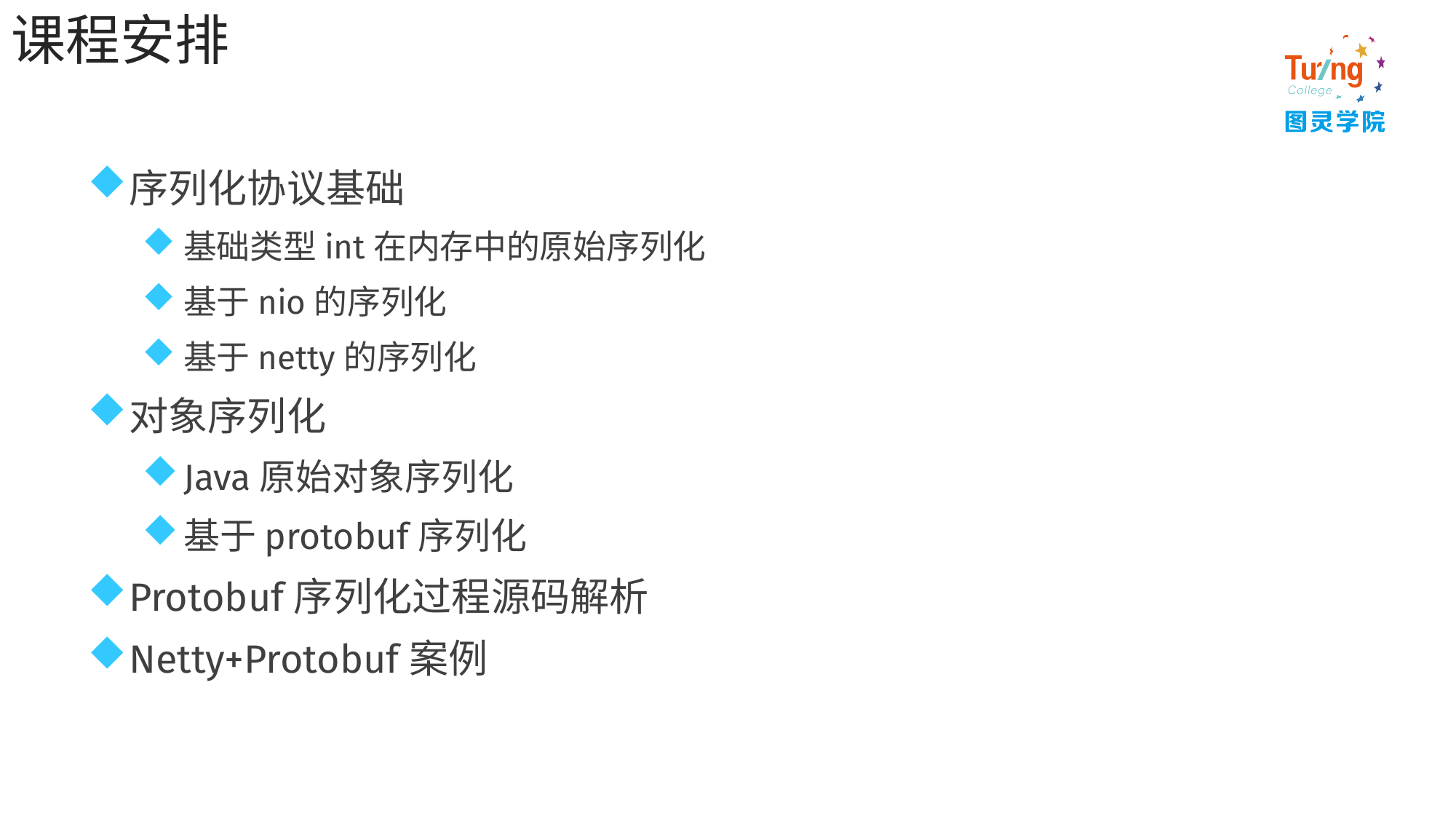

# 课程安排
序列化协议基础
基础类型int在内存中的原始序列化
基于nio的序列化
基于netty的序列化
对象序列化
Java原始对象序列化
基于protobuf序列化
Protobuf序列化过程源码解析
Netty+Protobuf案例